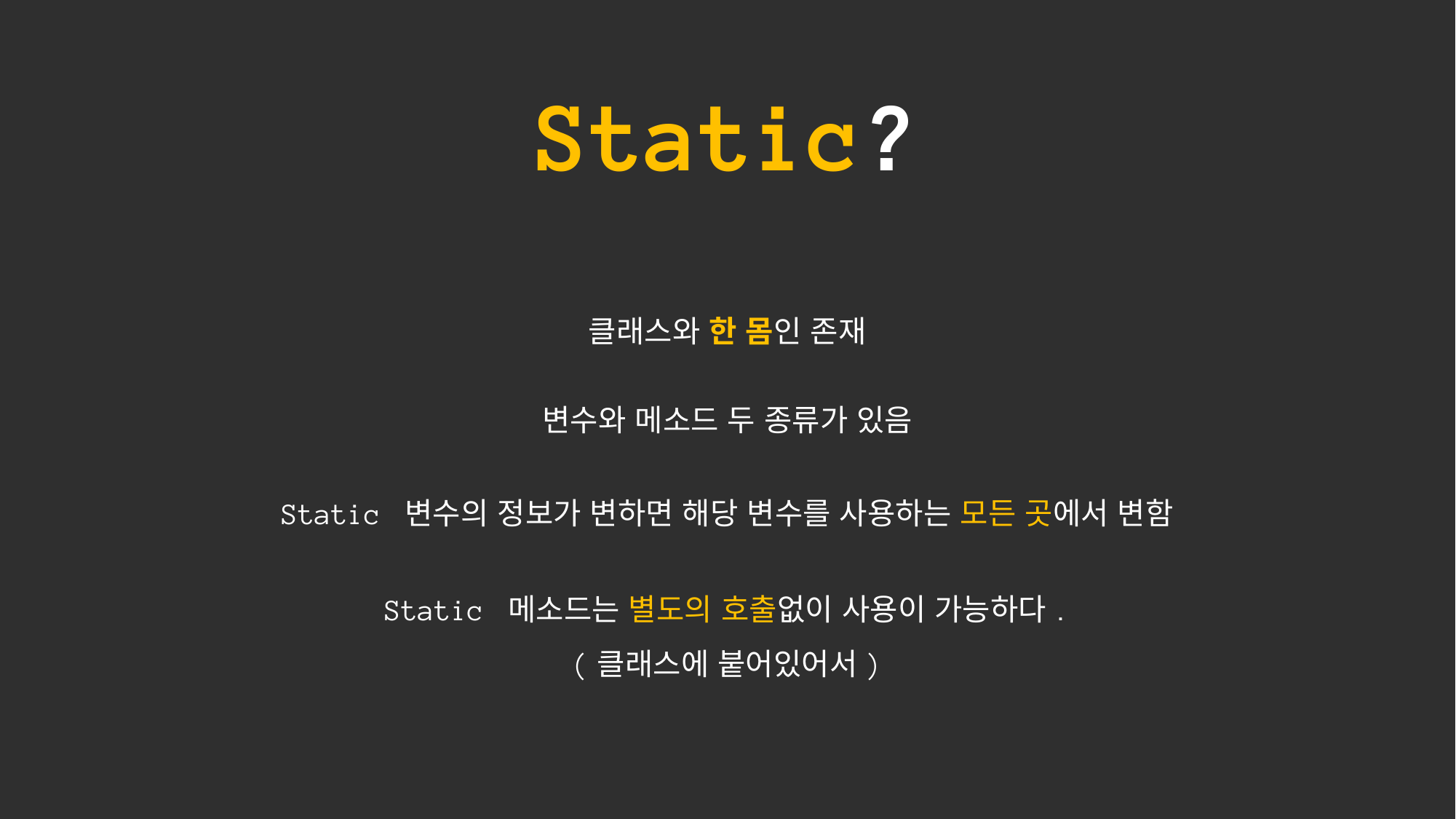

Static?
클래스와 한 몸인 존재
변수와 메소드 두 종류가 있음
Static 변수의 정보가 변하면 해당 변수를 사용하는 모든 곳에서 변함
Static 메소드는 별도의 호출없이 사용이 가능하다.
(클래스에 붙어있어서)